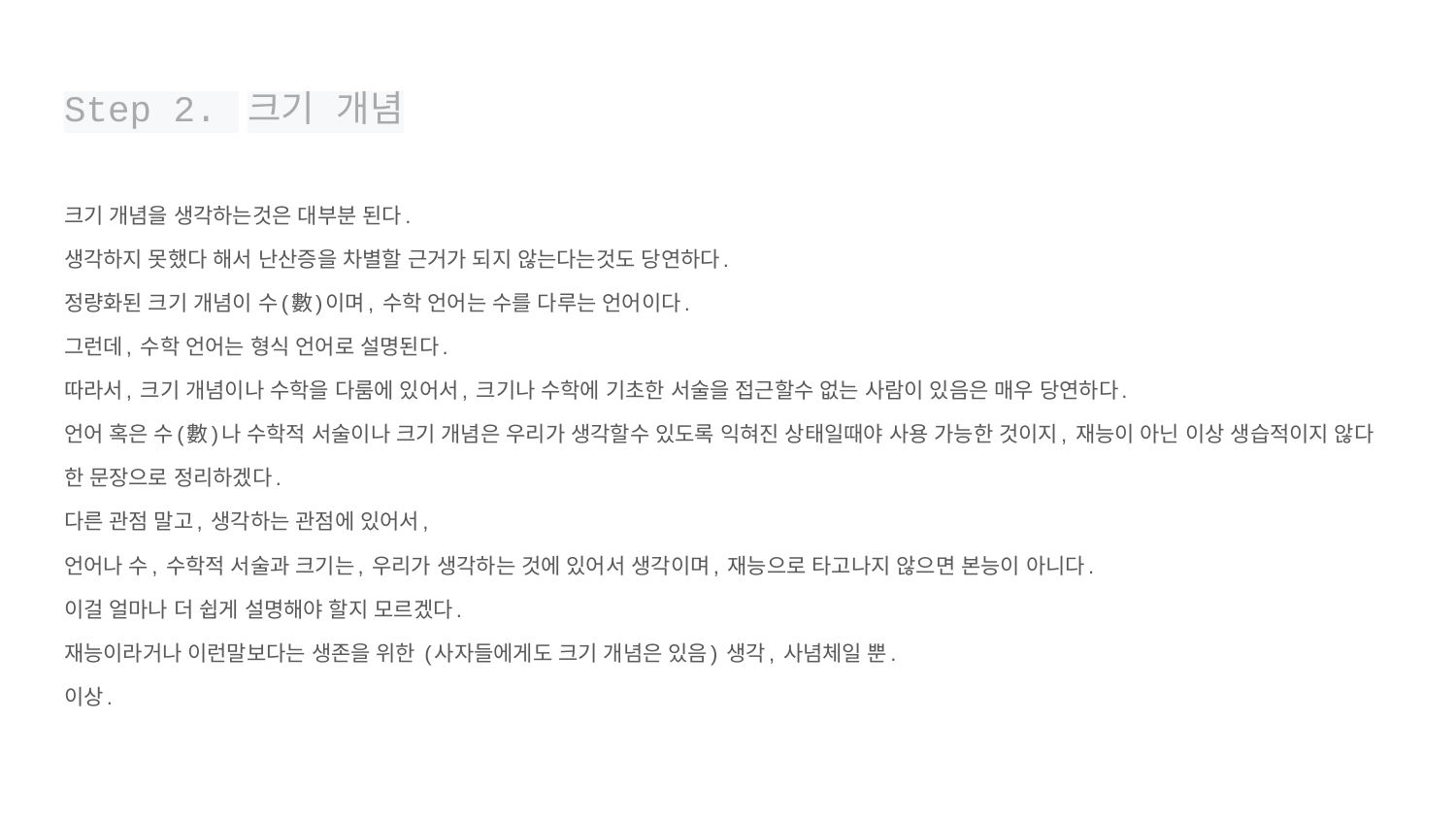

# Step 2. 크기 개념
크기 개념을 생각하는것은 대부분 된다.
생각하지 못했다 해서 난산증을 차별할 근거가 되지 않는다는것도 당연하다.
정량화된 크기 개념이 수(數)이며, 수학 언어는 수를 다루는 언어이다.
그런데, 수학 언어는 형식 언어로 설명된다.
따라서, 크기 개념이나 수학을 다룸에 있어서, 크기나 수학에 기초한 서술을 접근할수 없는 사람이 있음은 매우 당연하다.
언어 혹은 수(數)나 수학적 서술이나 크기 개념은 우리가 생각할수 있도록 익혀진 상태일때야 사용 가능한 것이지, 재능이 아닌 이상 생습적이지 않다
한 문장으로 정리하겠다.
다른 관점 말고, 생각하는 관점에 있어서,
언어나 수, 수학적 서술과 크기는, 우리가 생각하는 것에 있어서 생각이며, 재능으로 타고나지 않으면 본능이 아니다.
이걸 얼마나 더 쉽게 설명해야 할지 모르겠다.
재능이라거나 이런말보다는 생존을 위한 (사자들에게도 크기 개념은 있음) 생각, 사념체일 뿐.
이상.